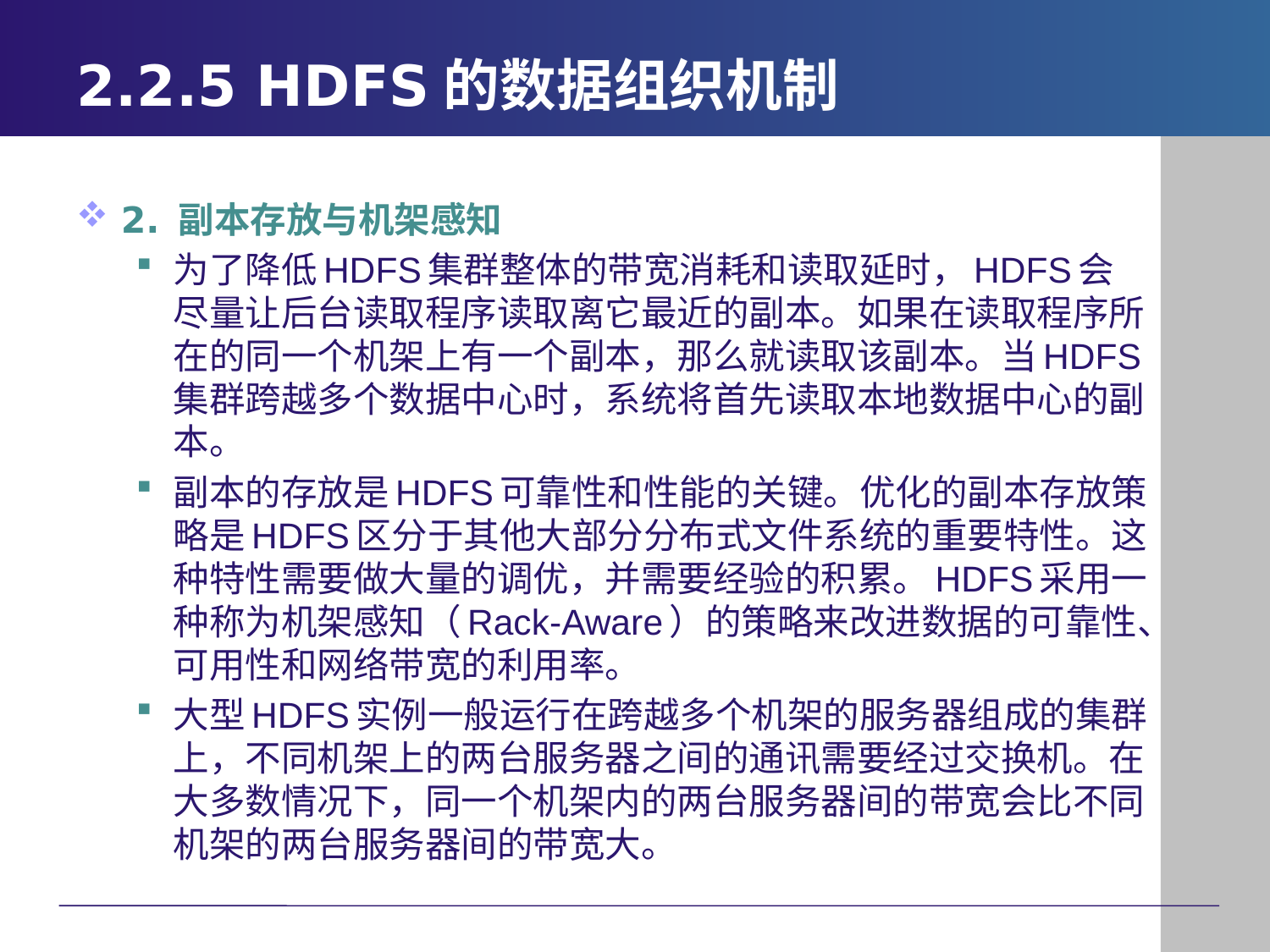

# 2.2.5 HDFS的数据组织机制
2. 副本存放与机架感知
为了降低HDFS集群整体的带宽消耗和读取延时，HDFS会尽量让后台读取程序读取离它最近的副本。如果在读取程序所在的同一个机架上有一个副本，那么就读取该副本。当HDFS集群跨越多个数据中心时，系统将首先读取本地数据中心的副本。
副本的存放是HDFS可靠性和性能的关键。优化的副本存放策略是HDFS区分于其他大部分分布式文件系统的重要特性。这种特性需要做大量的调优，并需要经验的积累。HDFS采用一种称为机架感知（Rack-Aware）的策略来改进数据的可靠性、可用性和网络带宽的利用率。
大型HDFS实例一般运行在跨越多个机架的服务器组成的集群上，不同机架上的两台服务器之间的通讯需要经过交换机。在大多数情况下，同一个机架内的两台服务器间的带宽会比不同机架的两台服务器间的带宽大。